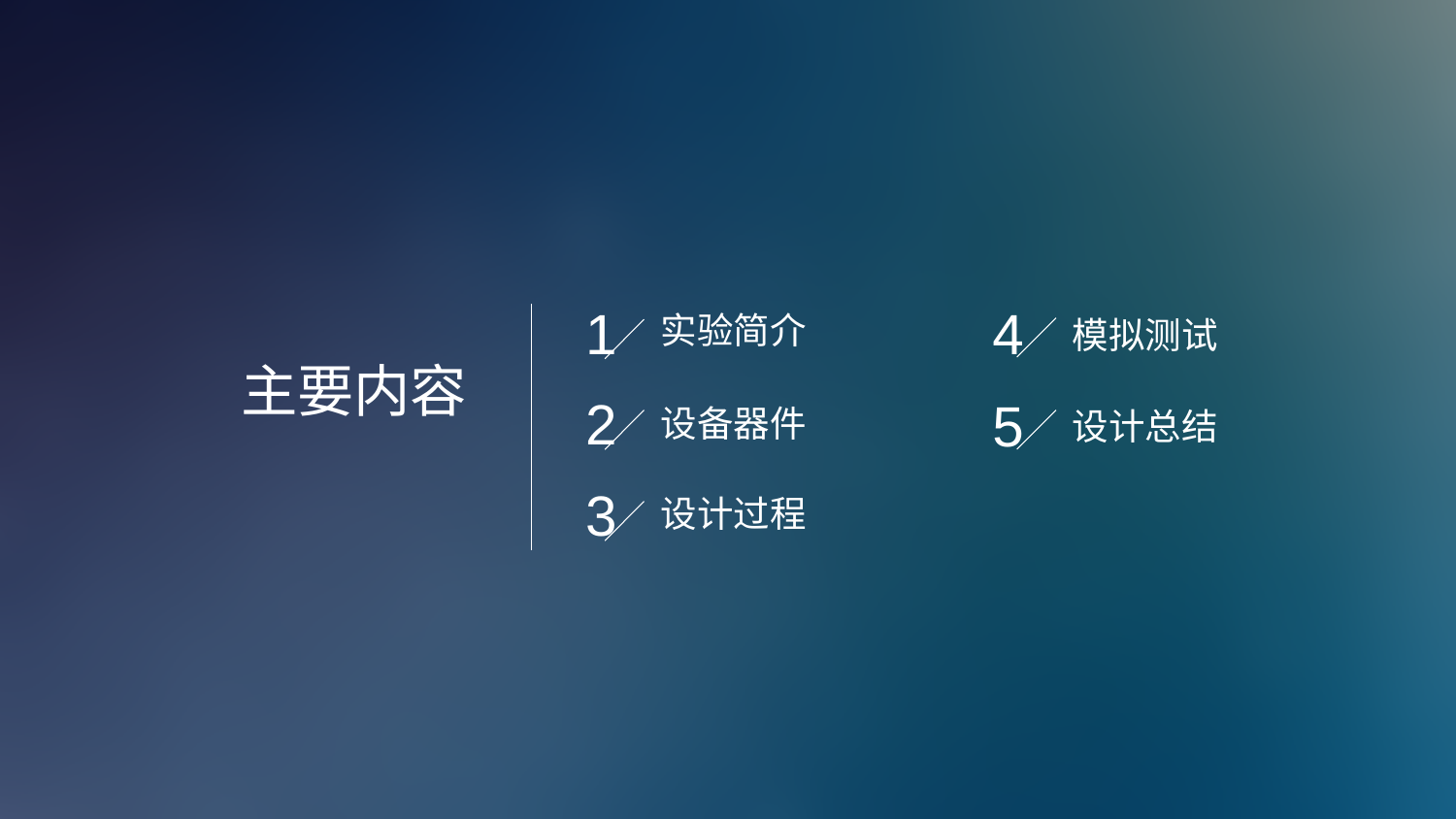

1
4
实验简介
模拟测试
主要内容
2
5
设备器件
设计总结
3
设计过程